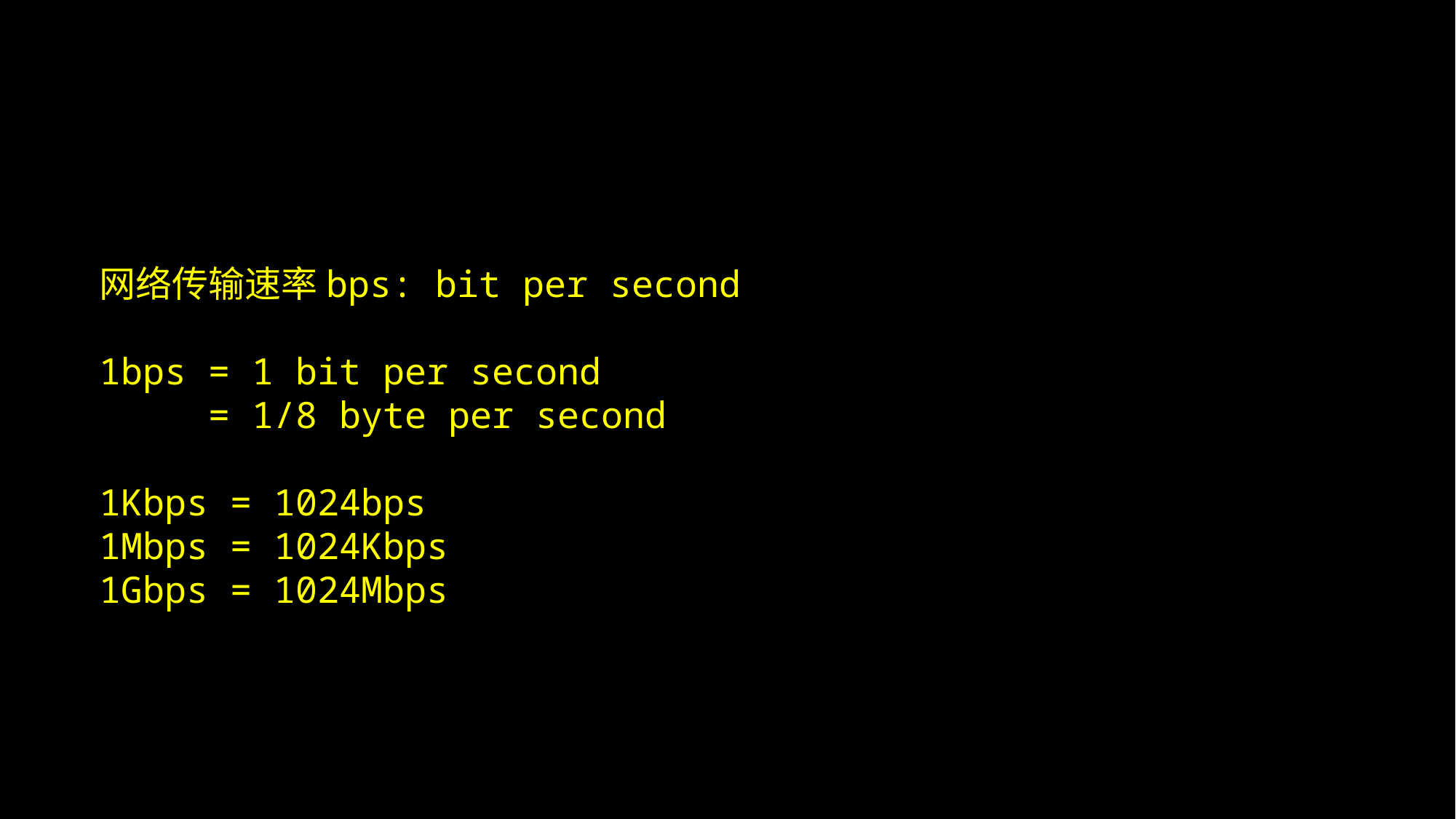

网络传输速率bps: bit per second

1bps = 1 bit per second
     = 1/8 byte per second

1Kbps = 1024bps
1Mbps = 1024Kbps
1Gbps = 1024Mbps